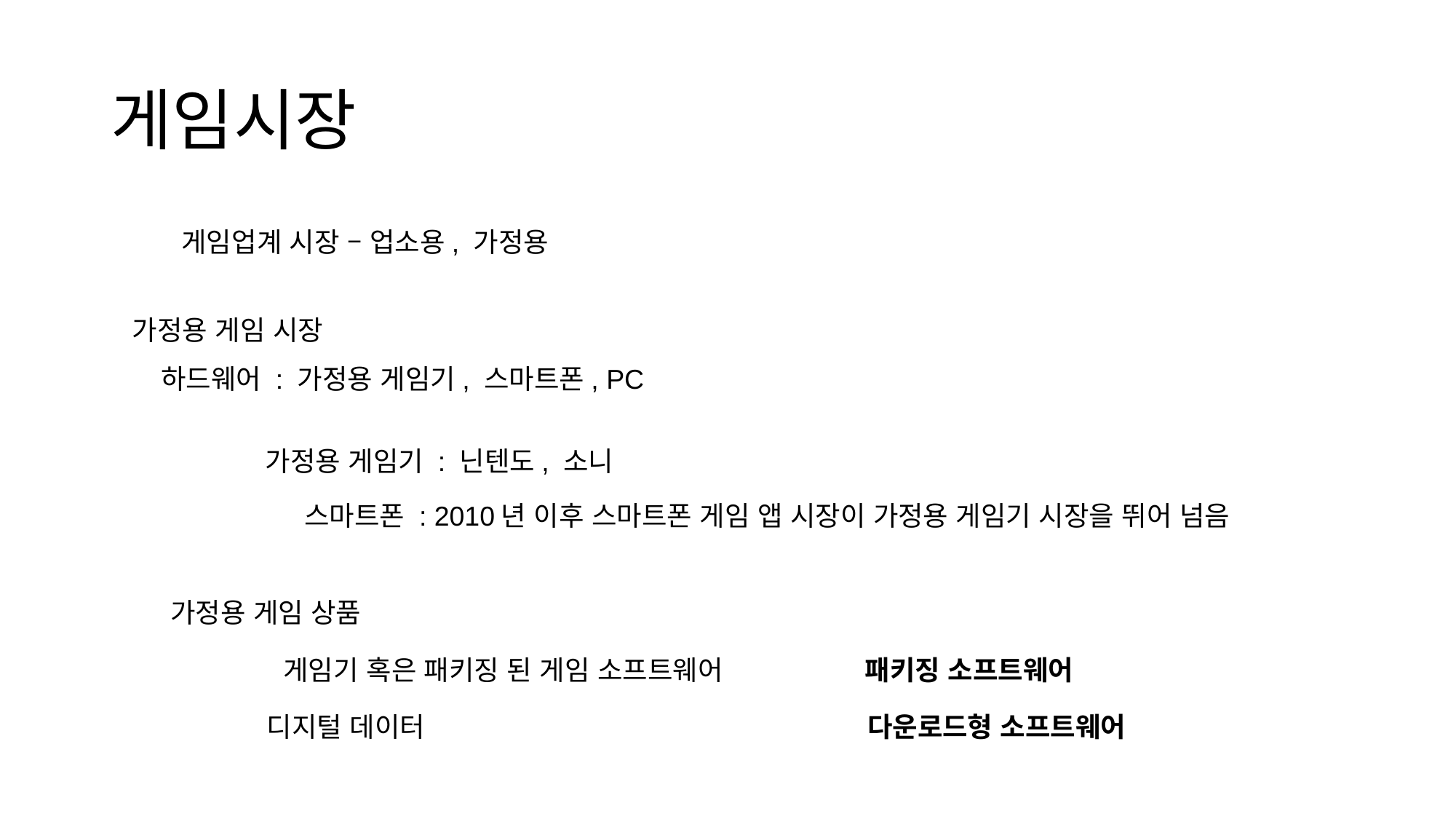

# 게임시장
게임업계 시장 – 업소용, 가정용
가정용 게임 시장
하드웨어 : 가정용 게임기, 스마트폰, PC
가정용 게임기 : 닌텐도, 소니
스마트폰 : 2010년 이후 스마트폰 게임 앱 시장이 가정용 게임기 시장을 뛰어 넘음
가정용 게임 상품
게임기 혹은 패키징 된 게임 소프트웨어
패키징 소프트웨어
디지털 데이터
다운로드형 소프트웨어